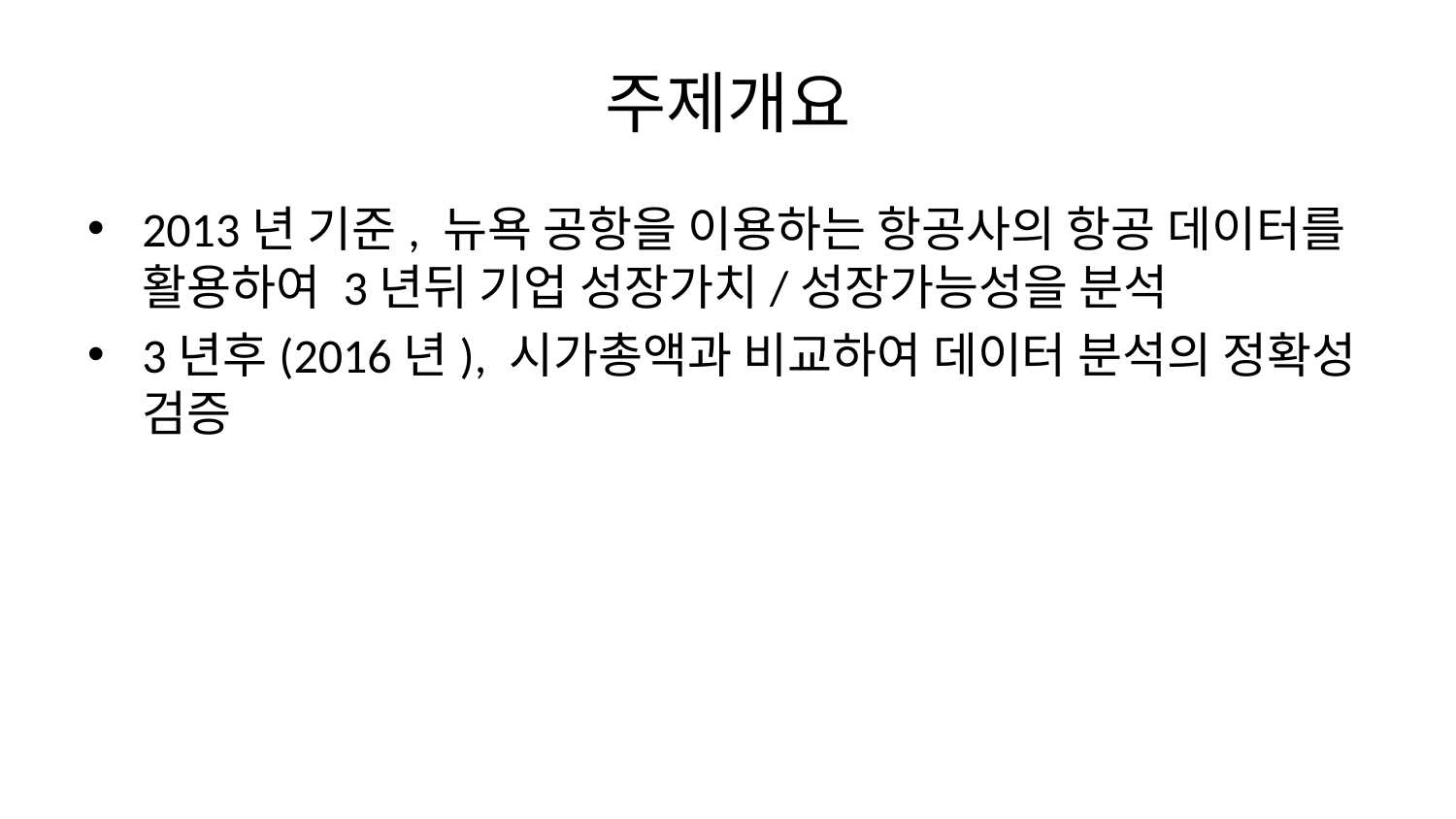

# 주제개요
2013년 기준, 뉴욕 공항을 이용하는 항공사의 항공 데이터를 활용하여 3년뒤 기업 성장가치/성장가능성을 분석
3년후(2016년), 시가총액과 비교하여 데이터 분석의 정확성 검증